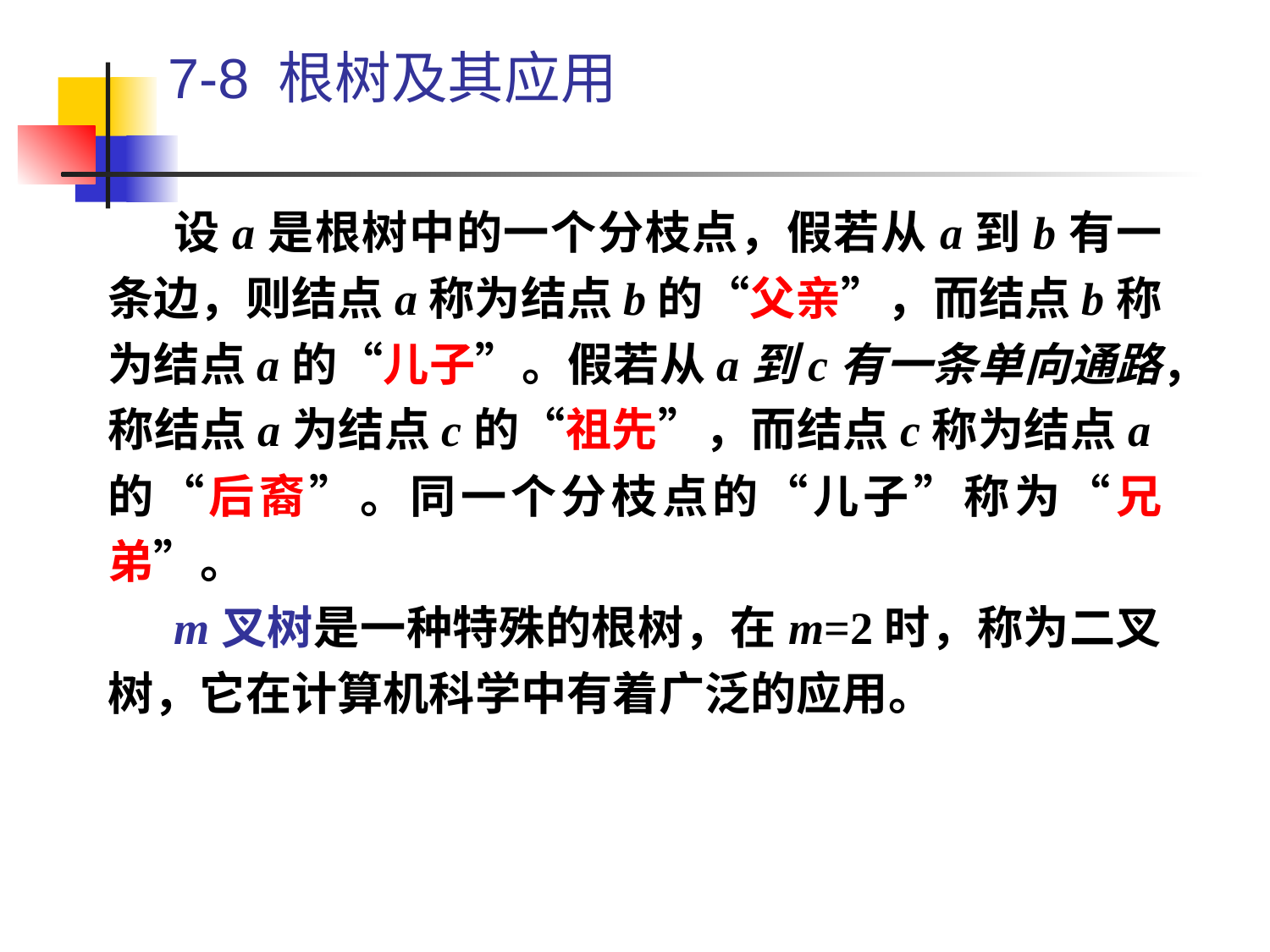

# 7-8 根树及其应用
设a是根树中的一个分枝点，假若从a到b有一条边，则结点a称为结点b的“父亲”，而结点b称为结点a的“儿子”。假若从a到c有一条单向通路，称结点a为结点c的“祖先”，而结点c称为结点a的“后裔”。同一个分枝点的“儿子”称为“兄弟”。
m叉树是一种特殊的根树，在m=2时，称为二叉树，它在计算机科学中有着广泛的应用。